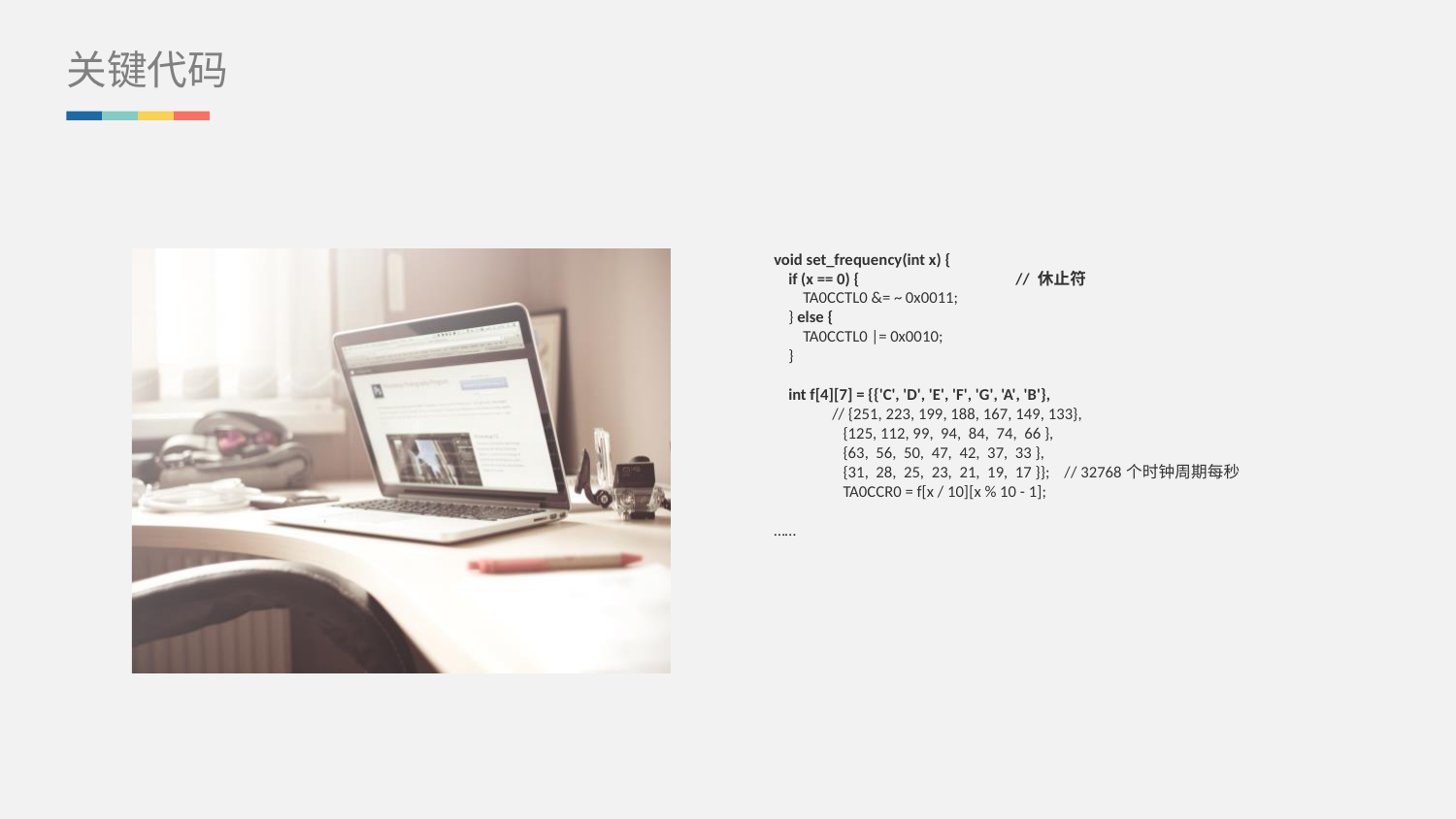

关键代码

void set_frequency(int x) {
    if (x == 0) {                                           // 休止符
        TA0CCTL0 &= ~ 0x0011;
    } else {
        TA0CCTL0 |= 0x0010;
    }

    int f[4][7] = {{'C', 'D', 'E', 'F', 'G', 'A', 'B'},
                // {251, 223, 199, 188, 167, 149, 133},
                   {125, 112, 99,  94,  84,  74,  66 },
                   {63,  56,  50,  47,  42,  37,  33 },
                   {31,  28,  25,  23,  21,  19,  17 }};    // 32768个时钟周期每秒
                   TA0CCR0 = f[x / 10][x % 10 - 1];

……